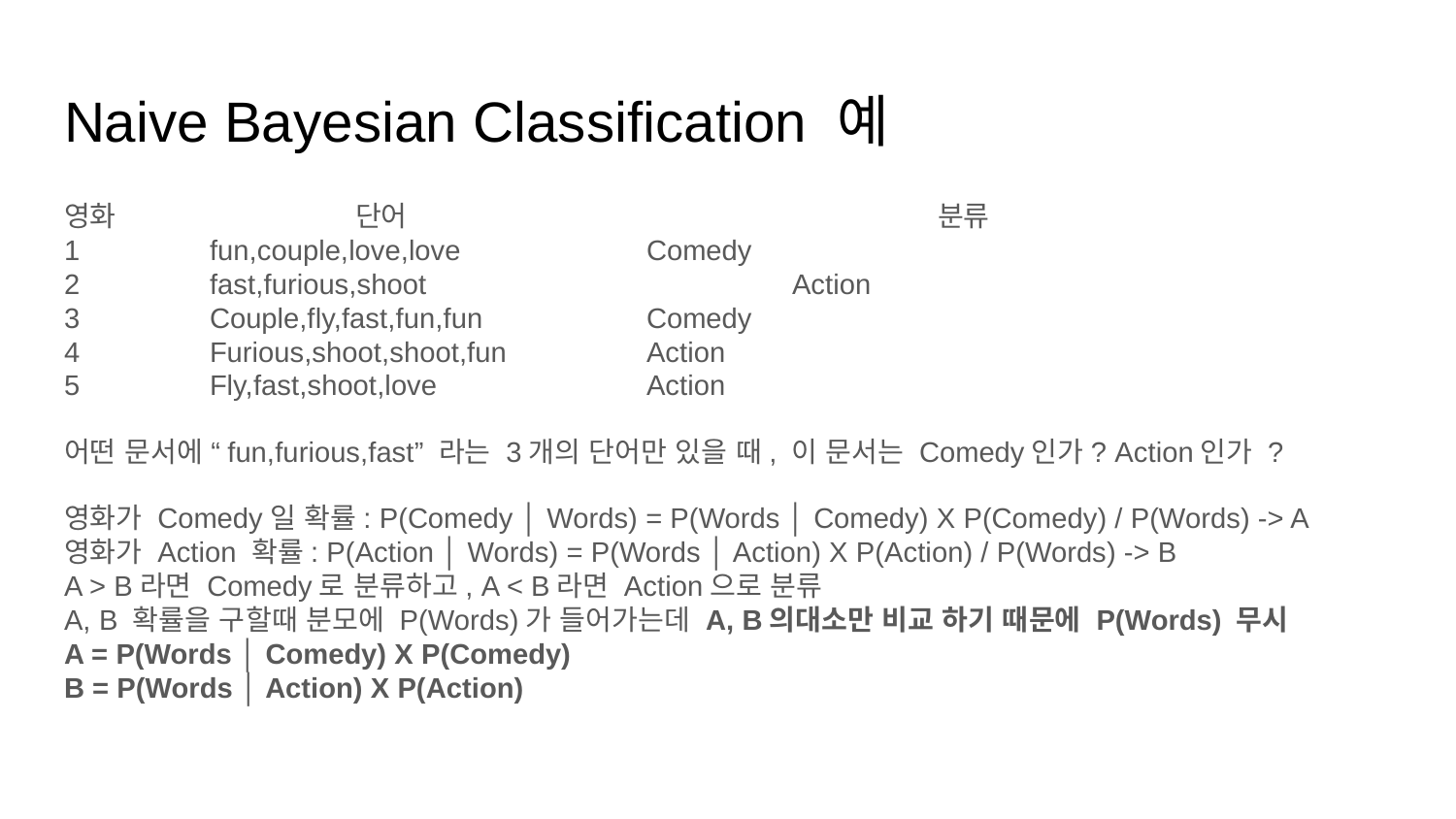

# Naive Bayesian Classification 예
영화		단어				분류
1	fun,couple,love,love		Comedy
2	fast,furious,shoot			Action
3	Couple,fly,fast,fun,fun		Comedy
4	Furious,shoot,shoot,fun	Action
5	Fly,fast,shoot,love		Action
어떤 문서에 “fun,furious,fast” 라는 3개의 단어만 있을 때, 이 문서는 Comedy인가? Action인가 ?
영화가 Comedy일 확률: P(Comedy │ Words) = P(Words │ Comedy) X P(Comedy) / P(Words) -> A
영화가 Action 확률: P(Action │ Words) = P(Words │ Action) X P(Action) / P(Words) -> B
A > B라면 Comedy로 분류하고, A < B라면 Action으로 분류
A, B 확률을 구할때 분모에 P(Words)가 들어가는데 A, B의대소만 비교 하기 때문에 P(Words) 무시
A = P(Words │ Comedy) X P(Comedy)
B = P(Words │ Action) X P(Action)